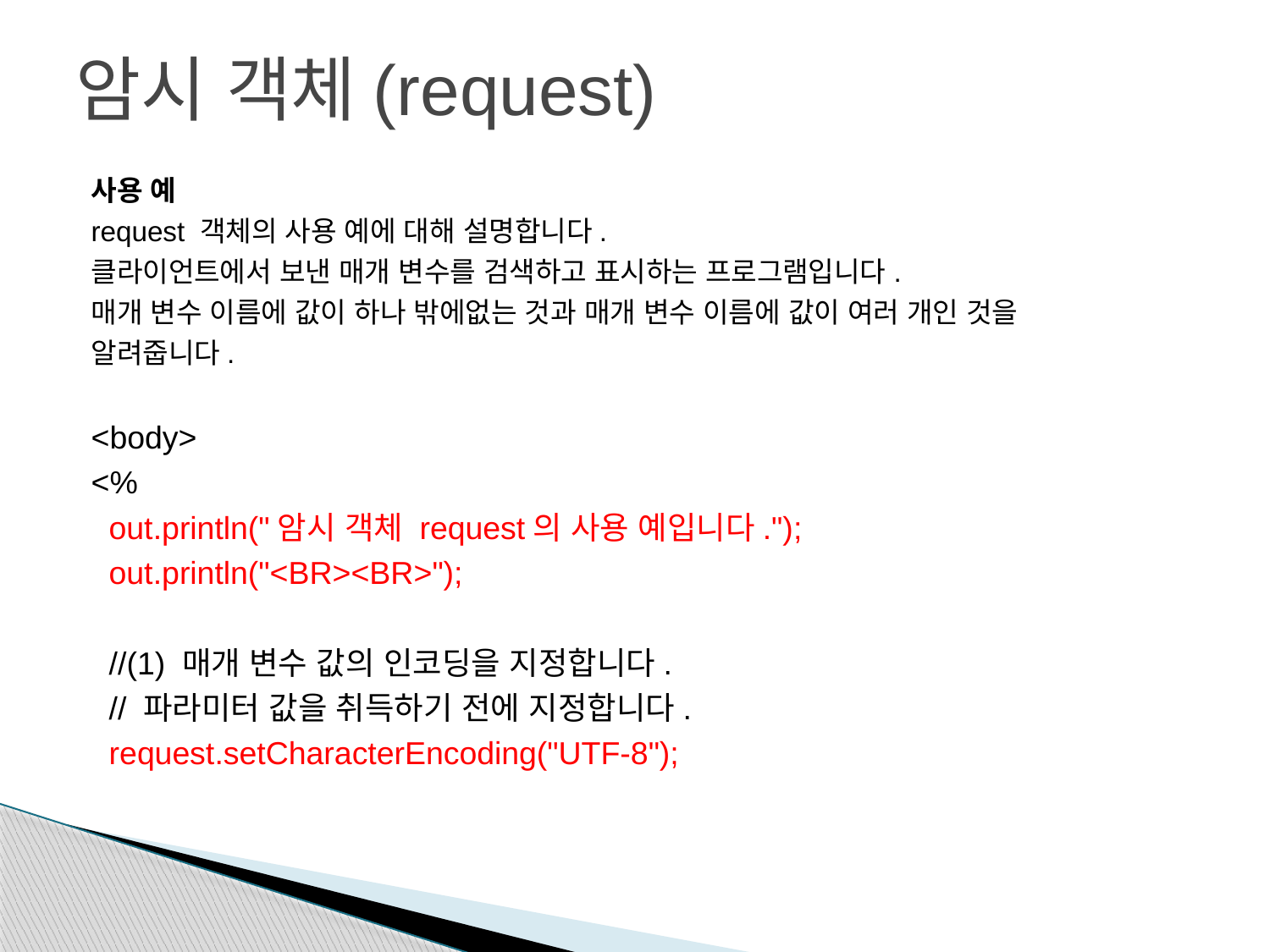

# 암시 객체(request)
사용 예
request 객체의 사용 예에 대해 설명합니다.
클라이언트에서 보낸 매개 변수를 검색하고 표시하는 프로그램입니다.
매개 변수 이름에 값이 하나 밖에없는 것과 매개 변수 이름에 값이 여러 개인 것을
알려줍니다.

<body>
<%
  out.println("암시 객체 request의 사용 예입니다.");
  out.println("<BR><BR>");

  //(1) 매개 변수 값의 인코딩을 지정합니다.
  // 파라미터 값을 취득하기 전에 지정합니다.
  request.setCharacterEncoding("UTF-8");